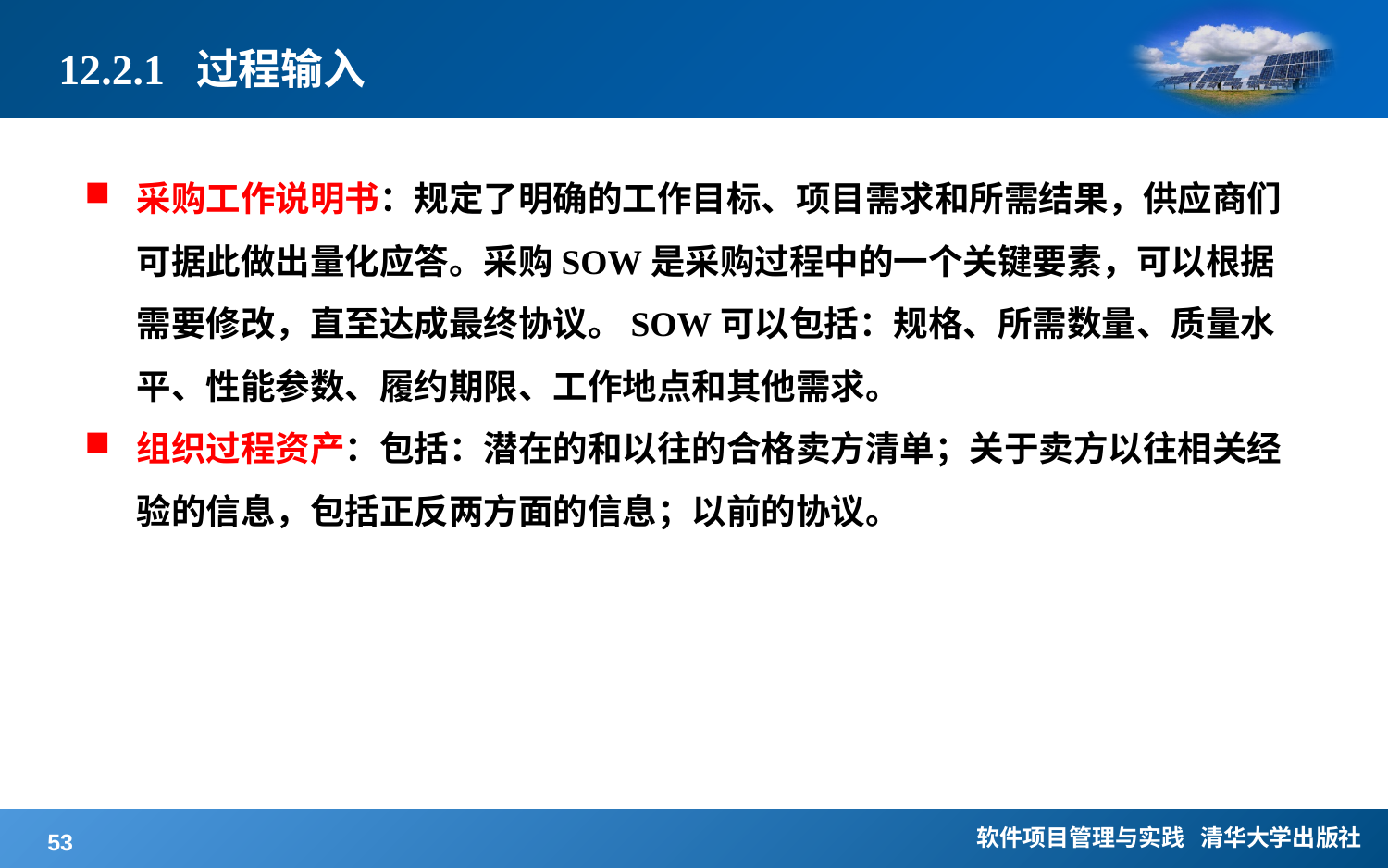

# 12.2.1  过程输入
采购工作说明书：规定了明确的工作目标、项目需求和所需结果，供应商们可据此做出量化应答。采购SOW是采购过程中的一个关键要素，可以根据需要修改，直至达成最终协议。SOW可以包括：规格、所需数量、质量水平、性能参数、履约期限、工作地点和其他需求。
组织过程资产：包括：潜在的和以往的合格卖方清单；关于卖方以往相关经验的信息，包括正反两方面的信息；以前的协议。